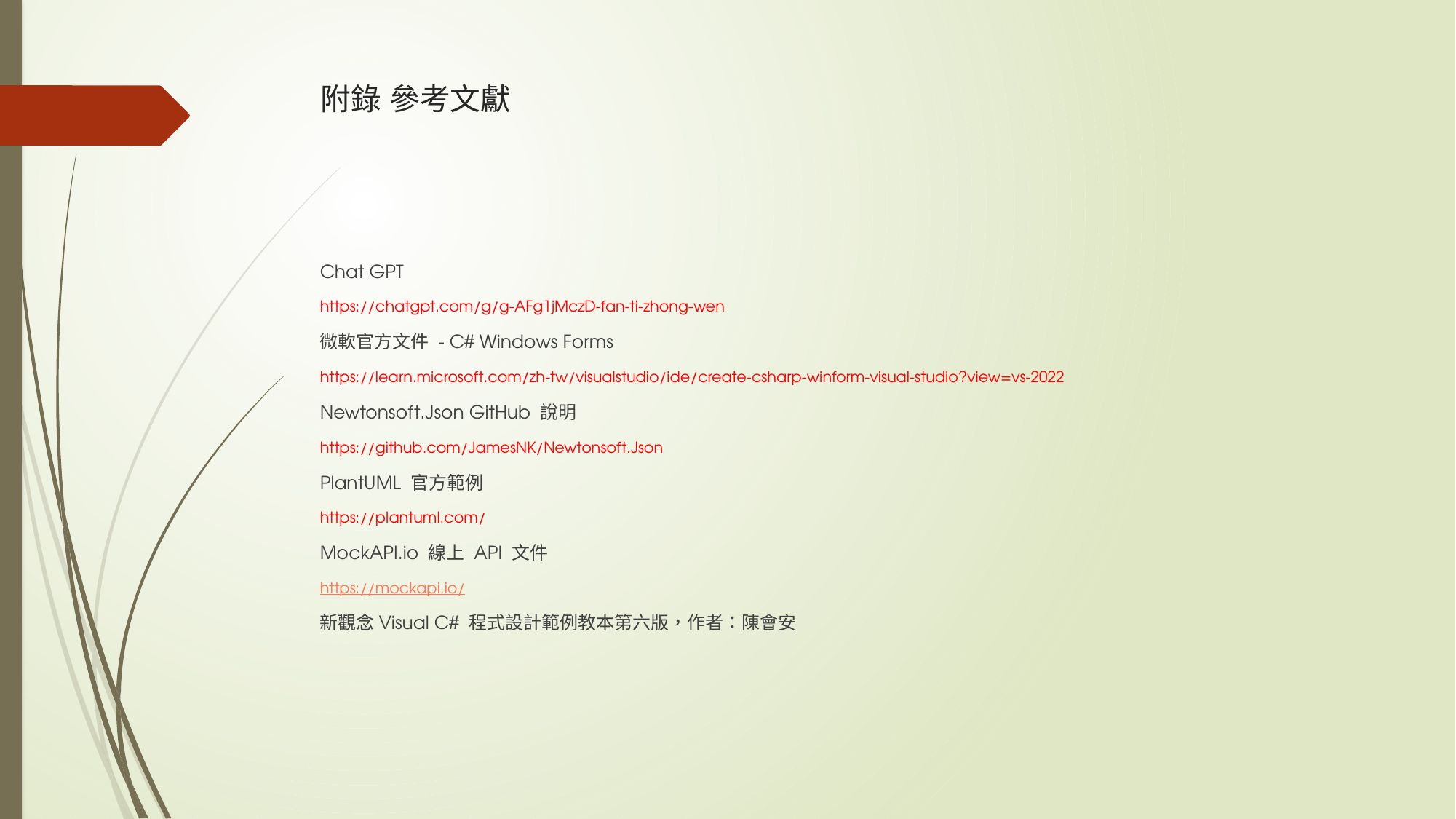

# 附錄 參考文獻
Chat GPT
https://chatgpt.com/g/g-AFg1jMczD-fan-ti-zhong-wen
微軟官方文件 - C# Windows Forms
https://learn.microsoft.com/zh-tw/visualstudio/ide/create-csharp-winform-visual-studio?view=vs-2022
Newtonsoft.Json GitHub 說明
https://github.com/JamesNK/Newtonsoft.Json
PlantUML 官方範例
https://plantuml.com/
MockAPI.io 線上 API 文件
https://mockapi.io/
新觀念Visual C# 程式設計範例教本第六版，作者：陳會安